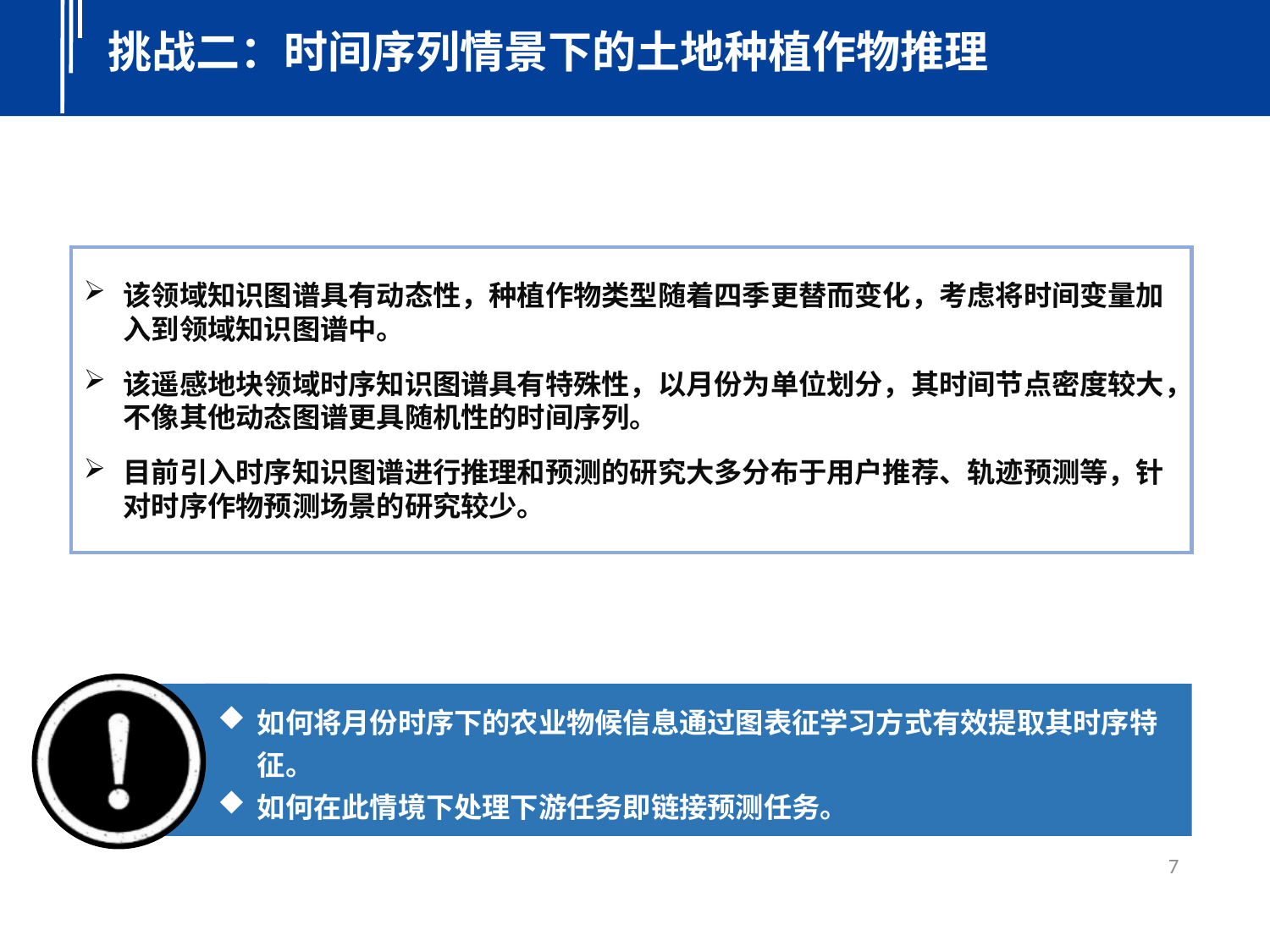

挑战二：时间序列情景下的土地种植作物推理
该领域知识图谱具有动态性，种植作物类型随着四季更替而变化，考虑将时间变量加入到领域知识图谱中。
该遥感地块领域时序知识图谱具有特殊性，以月份为单位划分，其时间节点密度较大，不像其他动态图谱更具随机性的时间序列。
目前引入时序知识图谱进行推理和预测的研究大多分布于用户推荐、轨迹预测等，针对时序作物预测场景的研究较少。

如何将月份时序下的农业物候信息通过图表征学习方式有效提取其时序特征。
如何在此情境下处理下游任务即链接预测任务。
7